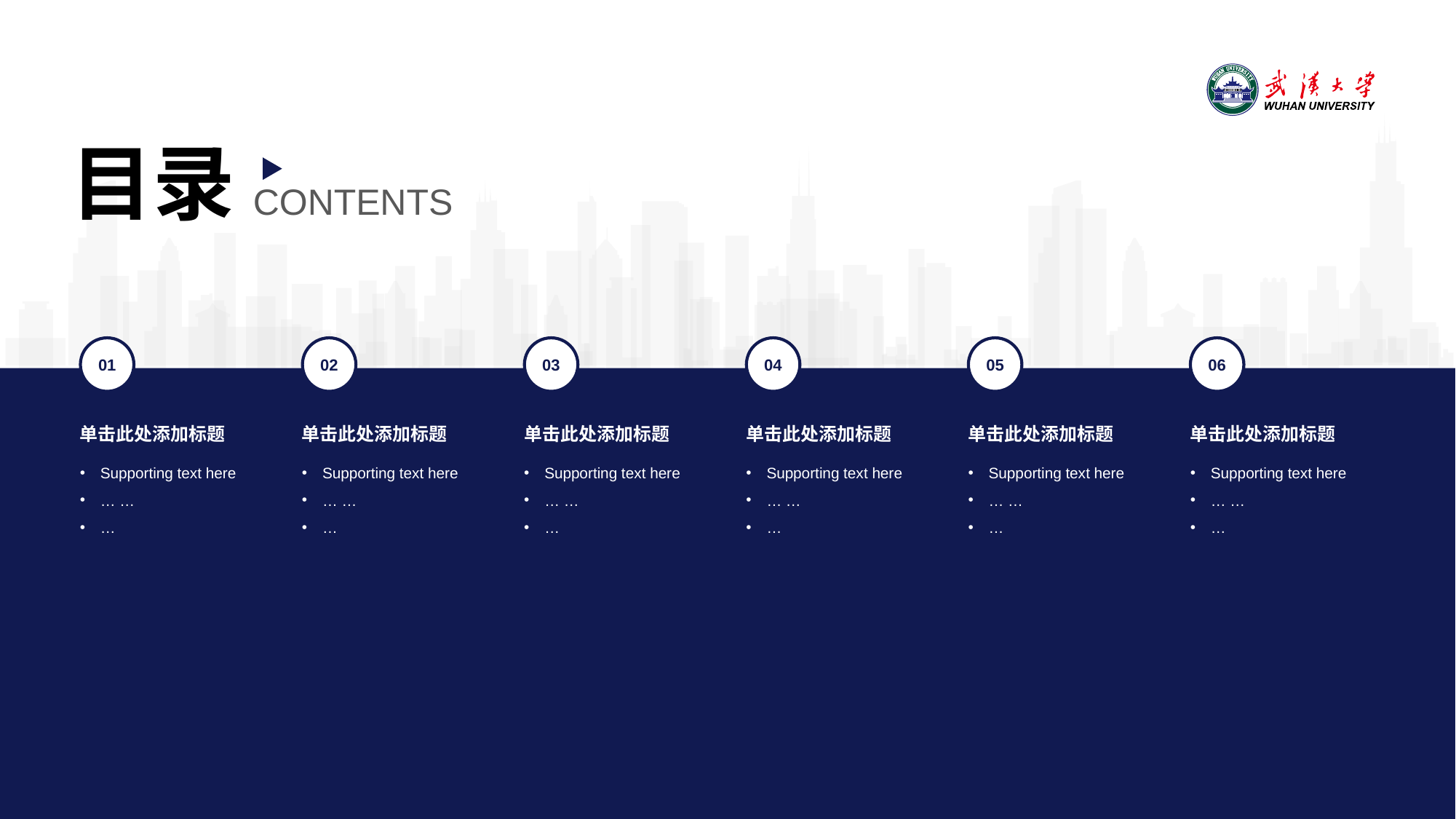

目录
CONTENTS

01
02
03
04
05
06

单击此处添加标题
单击此处添加标题
单击此处添加标题
单击此处添加标题
单击此处添加标题
单击此处添加标题
Supporting text here
… …
…

Supporting text here
… …
…

Supporting text here
… …
…

Supporting text here
… …
…

Supporting text here
… …
…

Supporting text here
… …
…